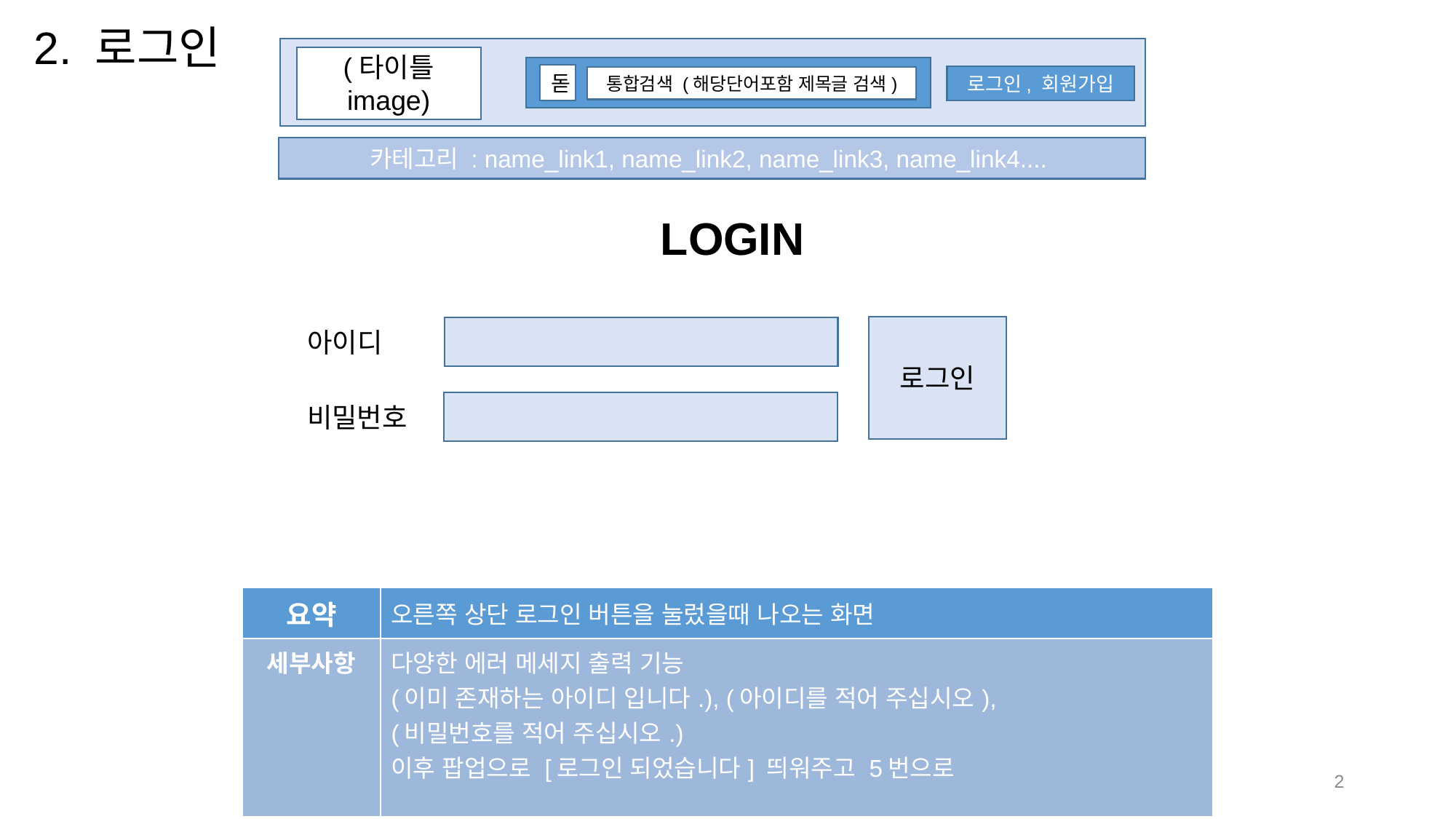

# 2. 로그인

(타이틀 image)

돋
로그인, 회원가입
통합검색 (해당단어포함 제목글 검색)
카테고리 : name_link1, name_link2, name_link3, name_link4....
LOGIN

로그인

아이디

비밀번호
| 요약 | 오른쪽 상단 로그인 버튼을 눌렀을때 나오는 화면 |
| --- | --- |
| 세부사항 | 다양한 에러 메세지 출력 기능 (이미 존재하는 아이디 입니다.), (아이디를 적어 주십시오), (비밀번호를 적어 주십시오.) 이후 팝업으로 [로그인 되었습니다] 띄워주고 5번으로 |
2